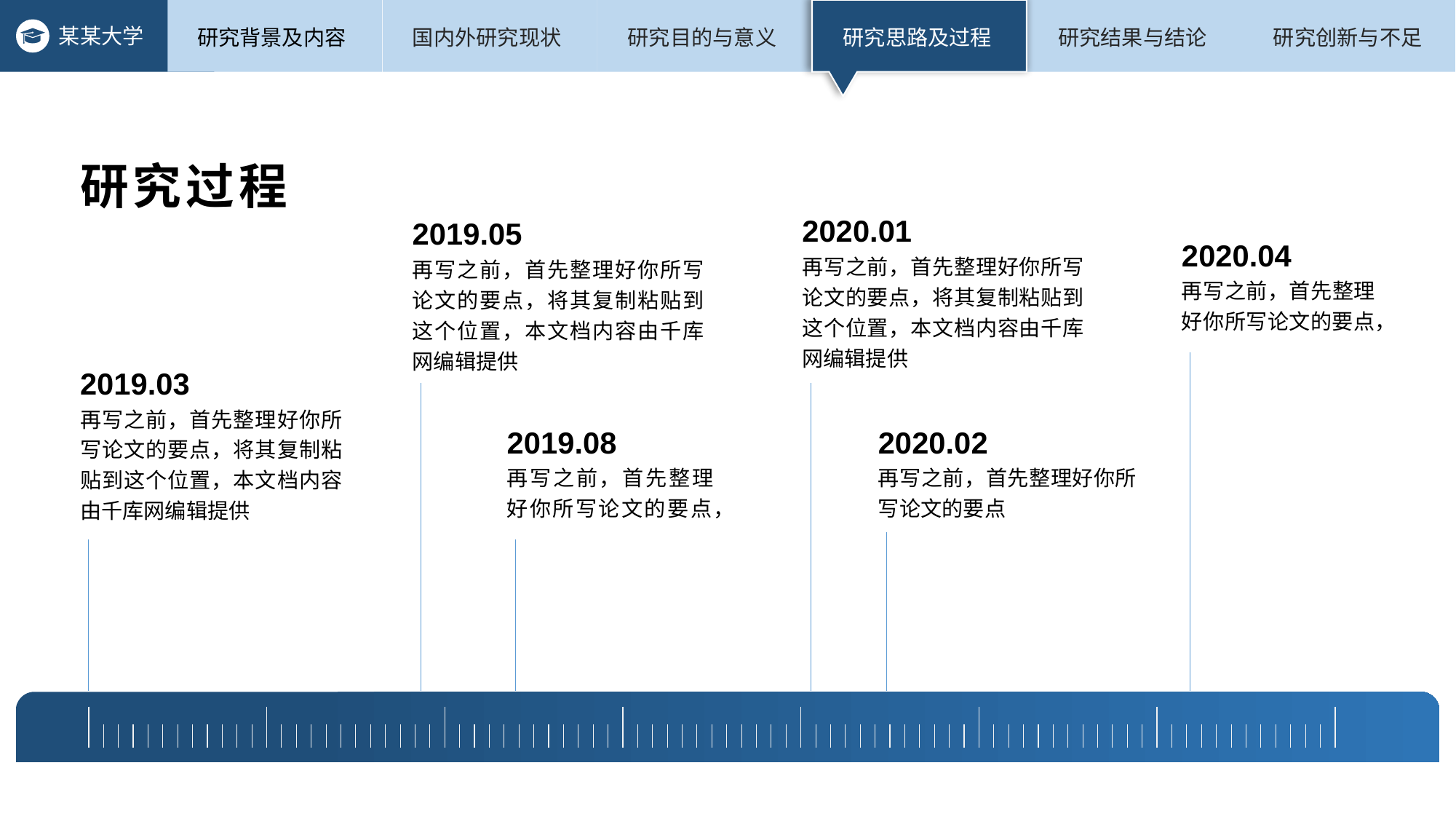

研究过程
2020.01
再写之前，首先整理好你所写论文的要点，将其复制粘贴到这个位置，本文档内容由千库网编辑提供
2019.05
再写之前，首先整理好你所写论文的要点，将其复制粘贴到这个位置，本文档内容由千库网编辑提供
2020.04
再写之前，首先整理好你所写论文的要点，
2019.03
再写之前，首先整理好你所写论文的要点，将其复制粘贴到这个位置，本文档内容由千库网编辑提供
2019.08
再写之前，首先整理好你所写论文的要点，
2020.02
再写之前，首先整理好你所写论文的要点